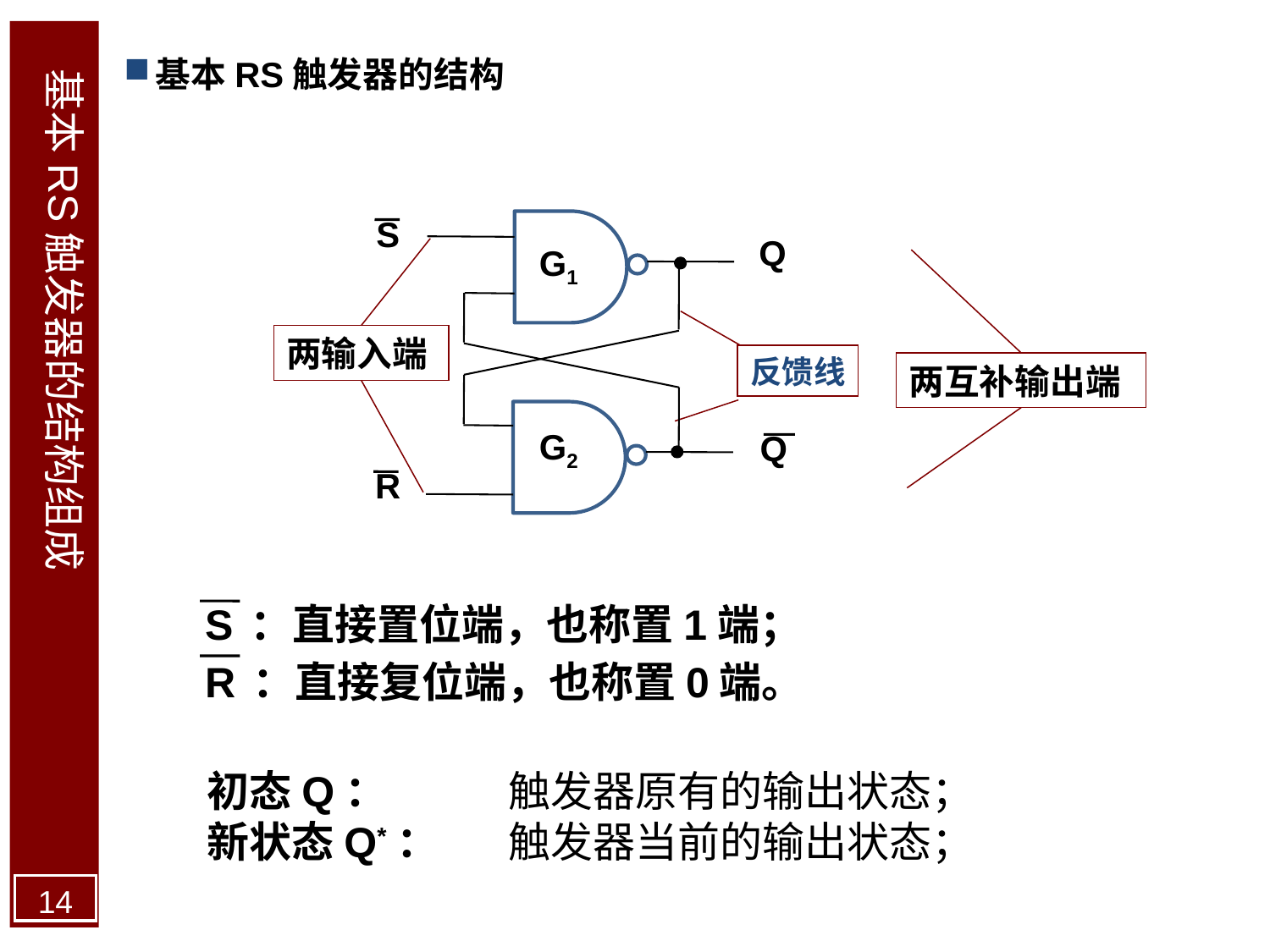

基本RS触发器的结构
基本RS触发器的结构组成
S

Q
G1

G2
Q

R

两输入端
两互补输出端
反馈线
S ：直接置位端，也称置1端；
R ：直接复位端，也称置0端。

初态Q：	触发器原有的输出状态；
新状态Q*：	触发器当前的输出状态；
14